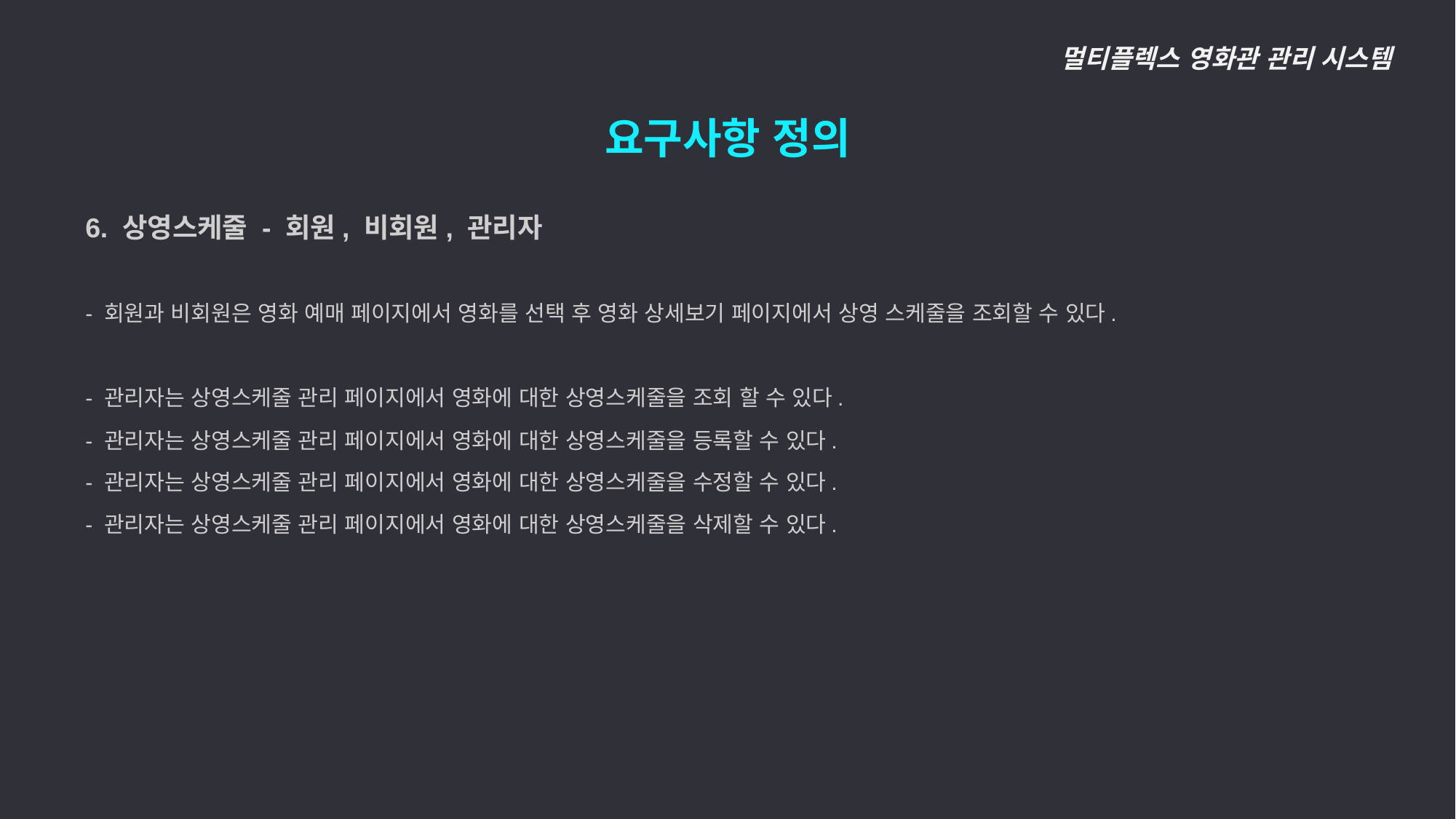

멀티플렉스 영화관 관리 시스템
요구사항 정의
6. 상영스케줄 - 회원, 비회원, 관리자

- 회원과 비회원은 영화 예매 페이지에서 영화를 선택 후 영화 상세보기 페이지에서 상영 스케줄을 조회할 수 있다.

- 관리자는 상영스케줄 관리 페이지에서 영화에 대한 상영스케줄을 조회 할 수 있다.
- 관리자는 상영스케줄 관리 페이지에서 영화에 대한 상영스케줄을 등록할 수 있다.
- 관리자는 상영스케줄 관리 페이지에서 영화에 대한 상영스케줄을 수정할 수 있다.
- 관리자는 상영스케줄 관리 페이지에서 영화에 대한 상영스케줄을 삭제할 수 있다.